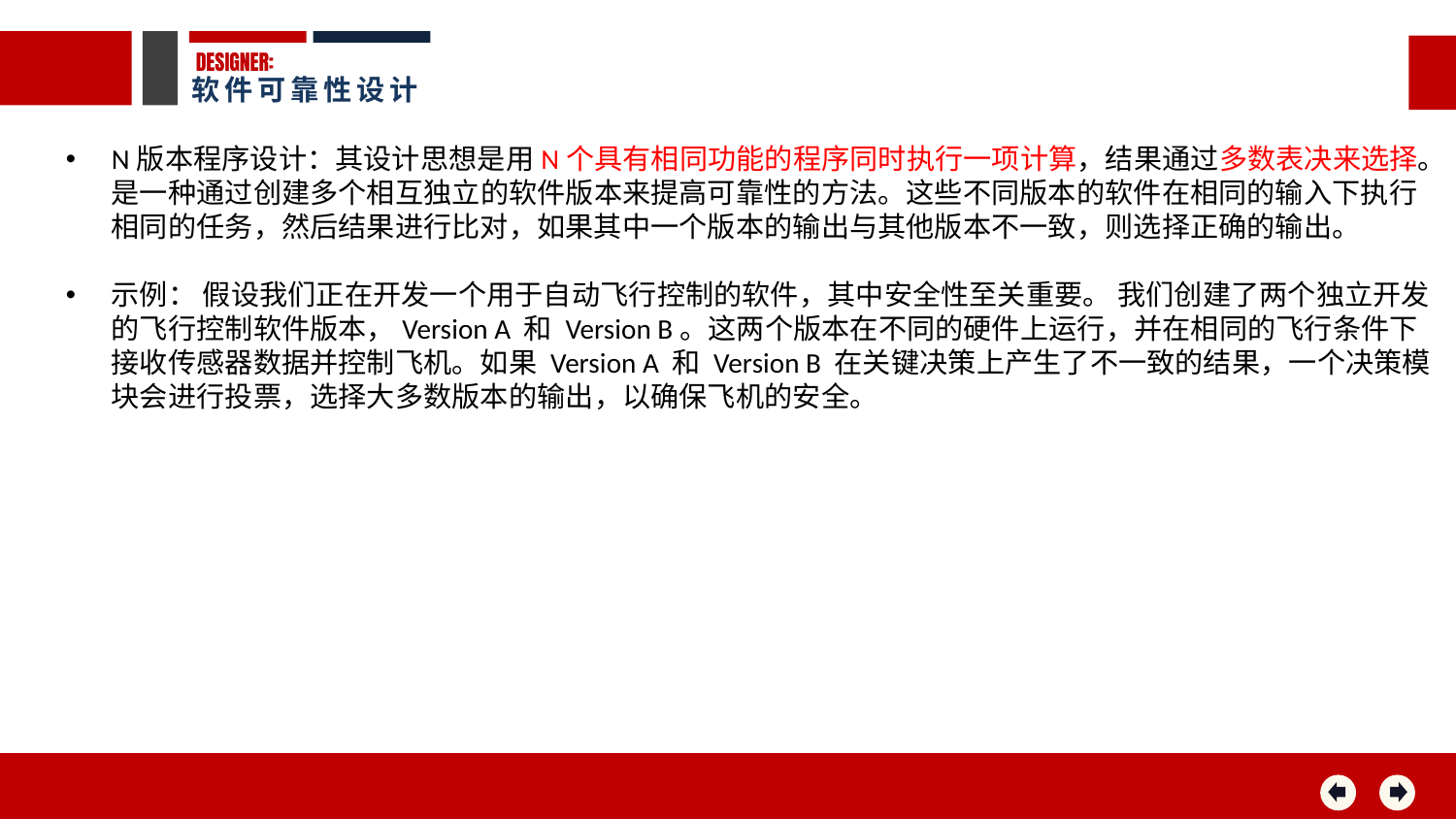

DESIGNER:
软件可靠性设计
N版本程序设计：其设计思想是用N个具有相同功能的程序同时执行一项计算，结果通过多数表决来选择。是一种通过创建多个相互独立的软件版本来提高可靠性的方法。这些不同版本的软件在相同的输入下执行相同的任务，然后结果进行比对，如果其中一个版本的输出与其他版本不一致，则选择正确的输出。

示例： 假设我们正在开发一个用于自动飞行控制的软件，其中安全性至关重要。 我们创建了两个独立开发的飞行控制软件版本，Version A 和 Version B。这两个版本在不同的硬件上运行，并在相同的飞行条件下接收传感器数据并控制飞机。如果 Version A 和 Version B 在关键决策上产生了不一致的结果，一个决策模块会进行投票，选择大多数版本的输出，以确保飞机的安全。